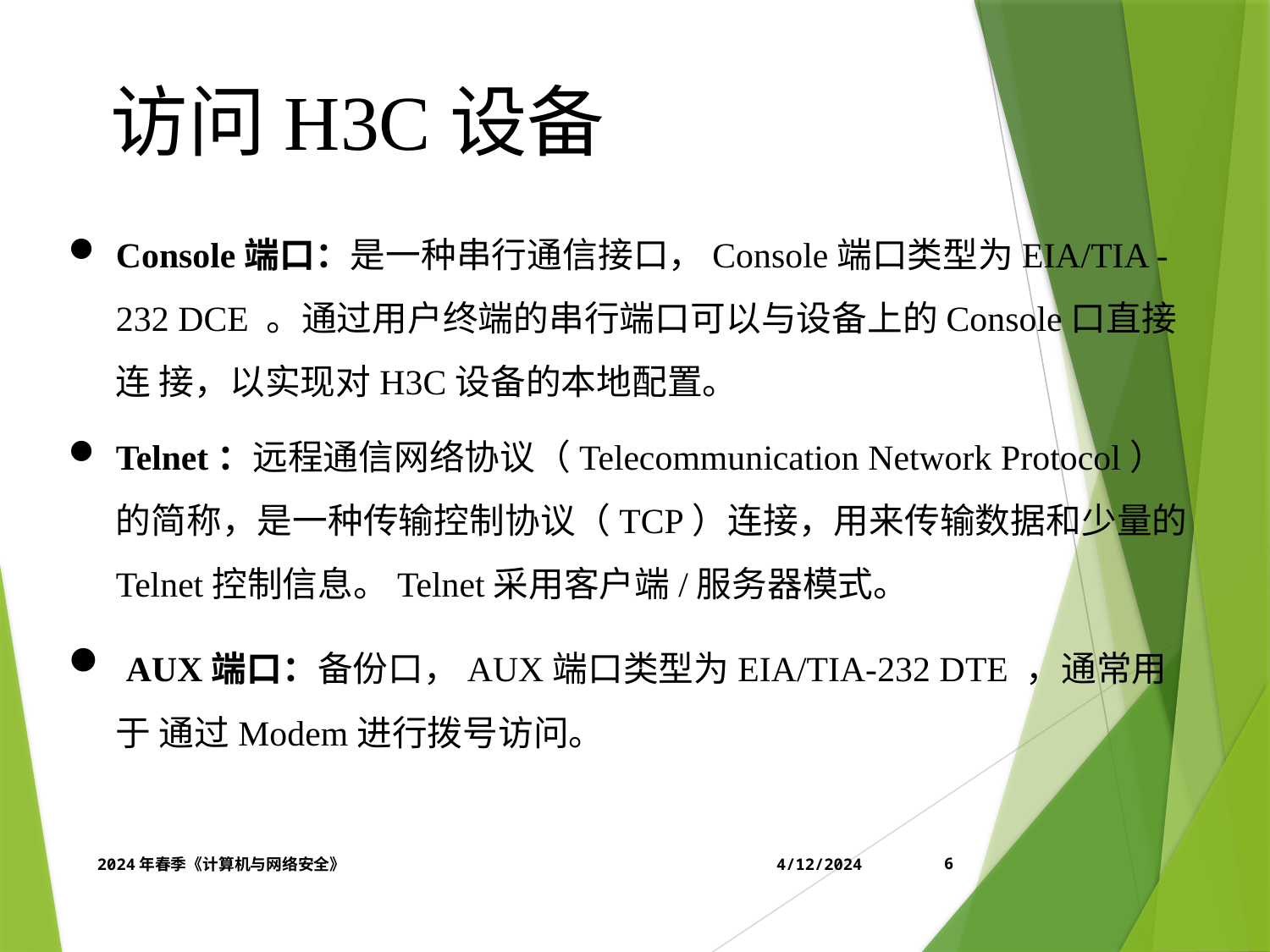

访问H3C设备

Console端口：是一种串行通信接口，Console端口类型为EIA/TIA - 232 DCE 。通过用户终端的串行端口可以与设备上的Console口直接连 接，以实现对H3C设备的本地配置。
Telnet：远程通信网络协议（Telecommunication Network Protocol） 的简称，是一种传输控制协议（TCP）连接，用来传输数据和少量的 Telnet控制信息。Telnet采用客户端/服务器模式。
 AUX端口：备份口，AUX端口类型为EIA/TIA-232 DTE ，通常用于 通过Modem进行拨号访问。
2024年春季《计算机与网络安全》
4/12/2024
6